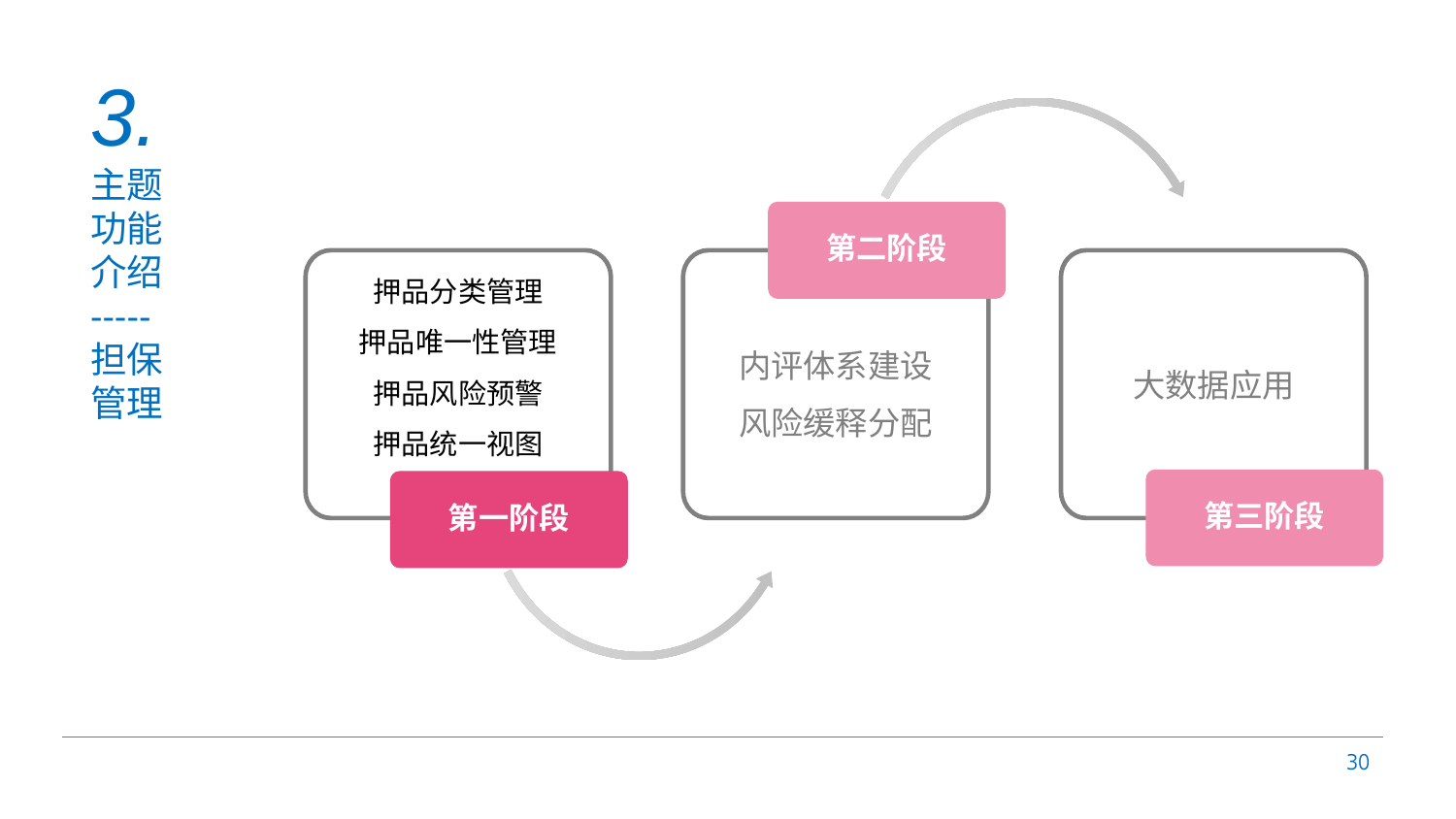

# 3. 主题 功能 介绍 ----- 担保 管理

第二阶段
押品分类管理
押品唯一性管理
押品风险预警
押品统一视图

内评体系建设
风险缓释分配
大数据应用

第三阶段
第一阶段
30